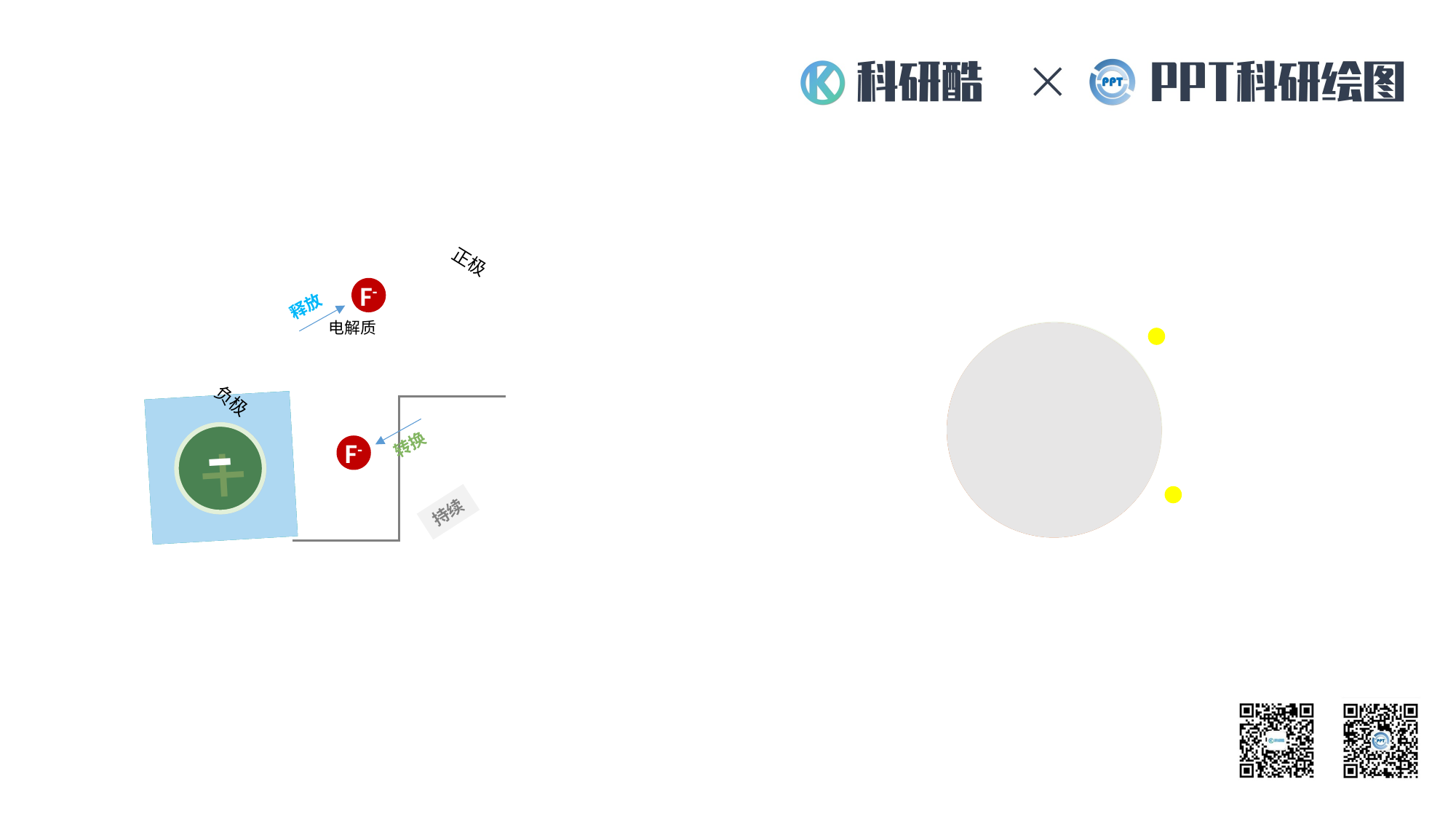

正极
F-

释放
电解质
负极

-
+
转换
F-

持续